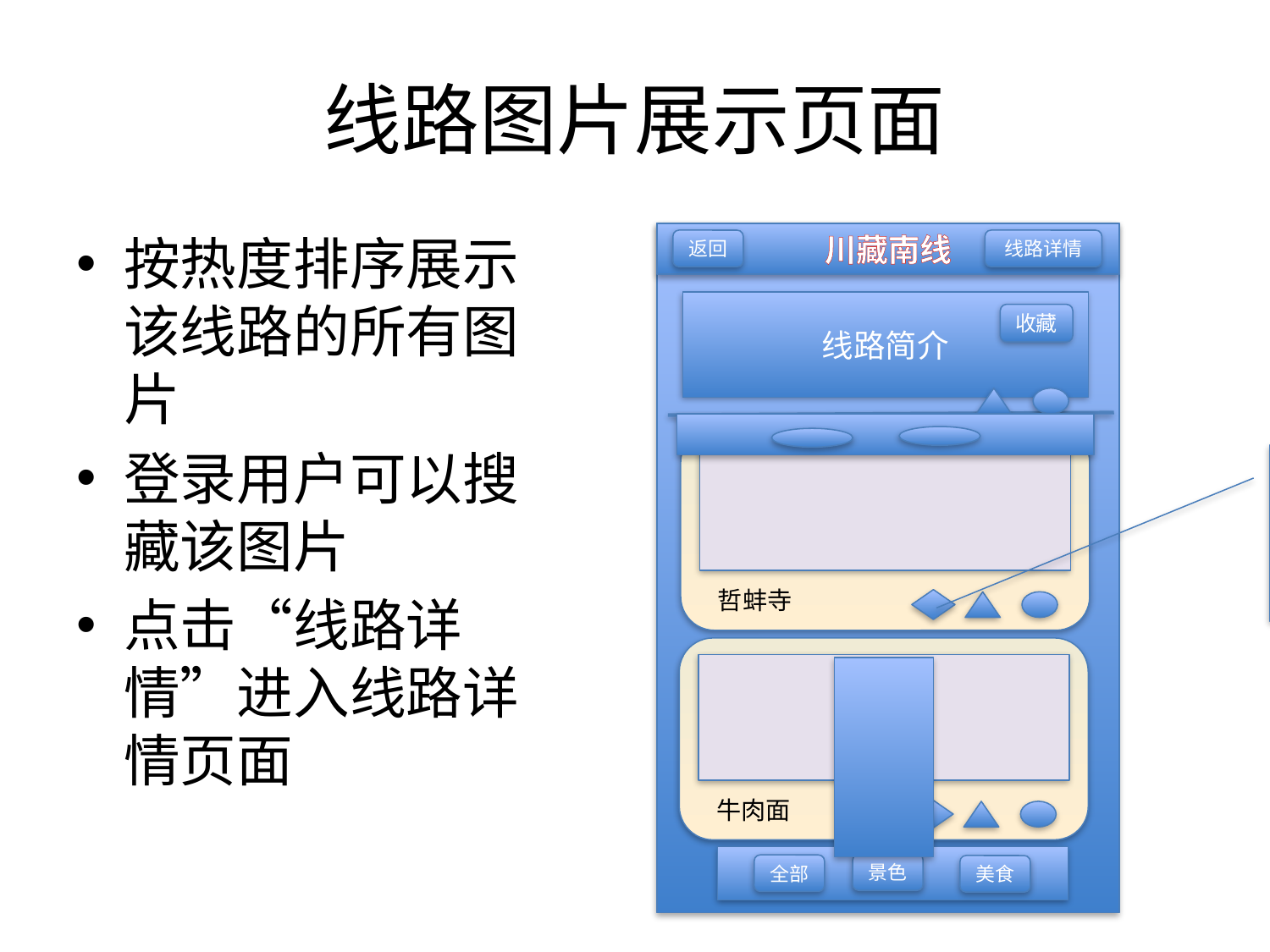

# 线路图片展示页面
按热度排序展示该线路的所有图片
登录用户可以搜藏该图片
点击“线路详情”进入线路详情页面

川藏南线
返回
线路详情
线路简介
收藏

哲蚌寺

菱形按钮可以进行收藏

牛肉面

景色
全部
美食